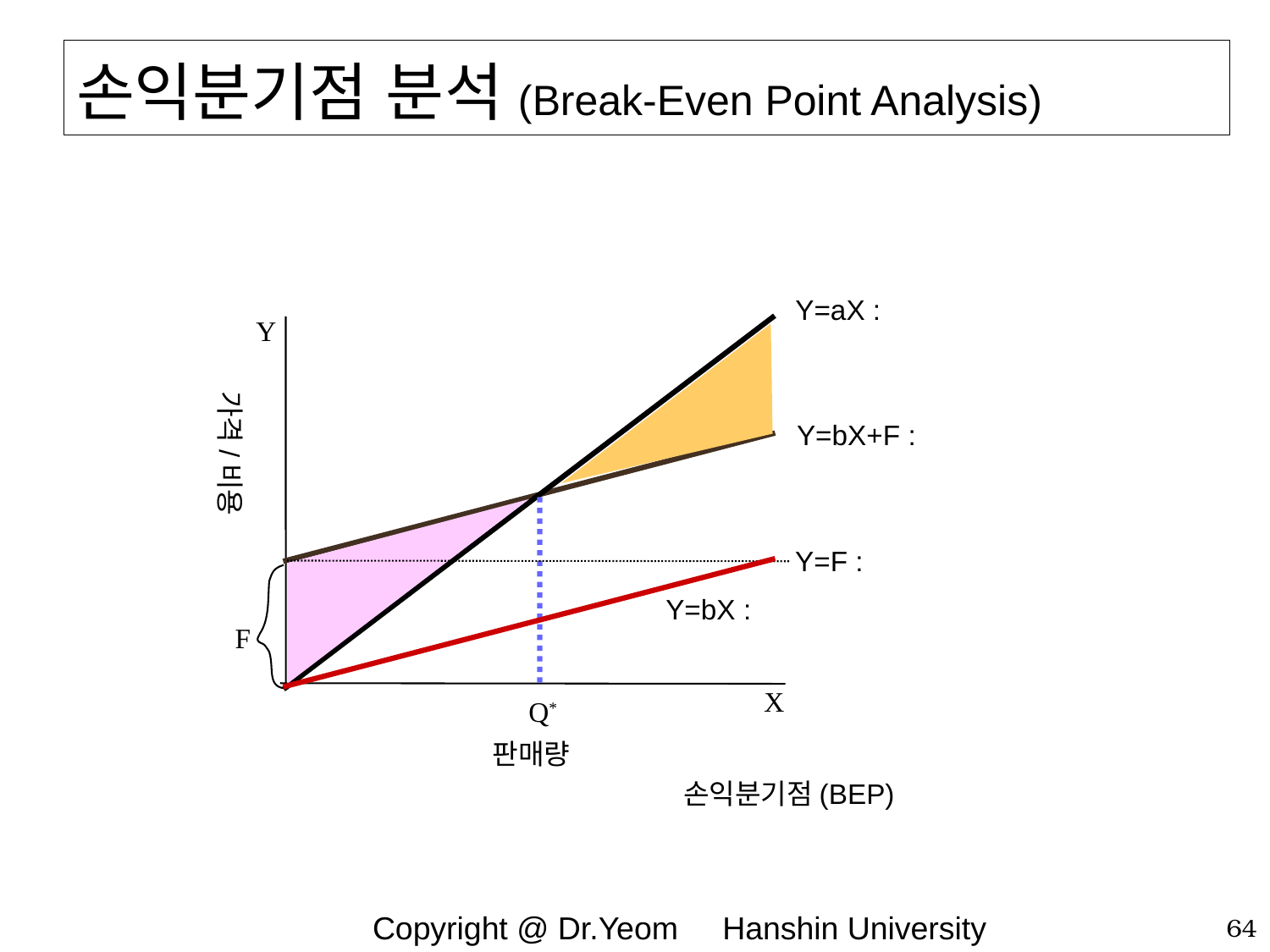

# 손익분기점 분석(Break-Even Point Analysis)
Y=aX :

Y

가격/비용
X

판매량

Y=bX+F :

Y=F :

F

Y=bX :
Q*
손익분기점(BEP)
64